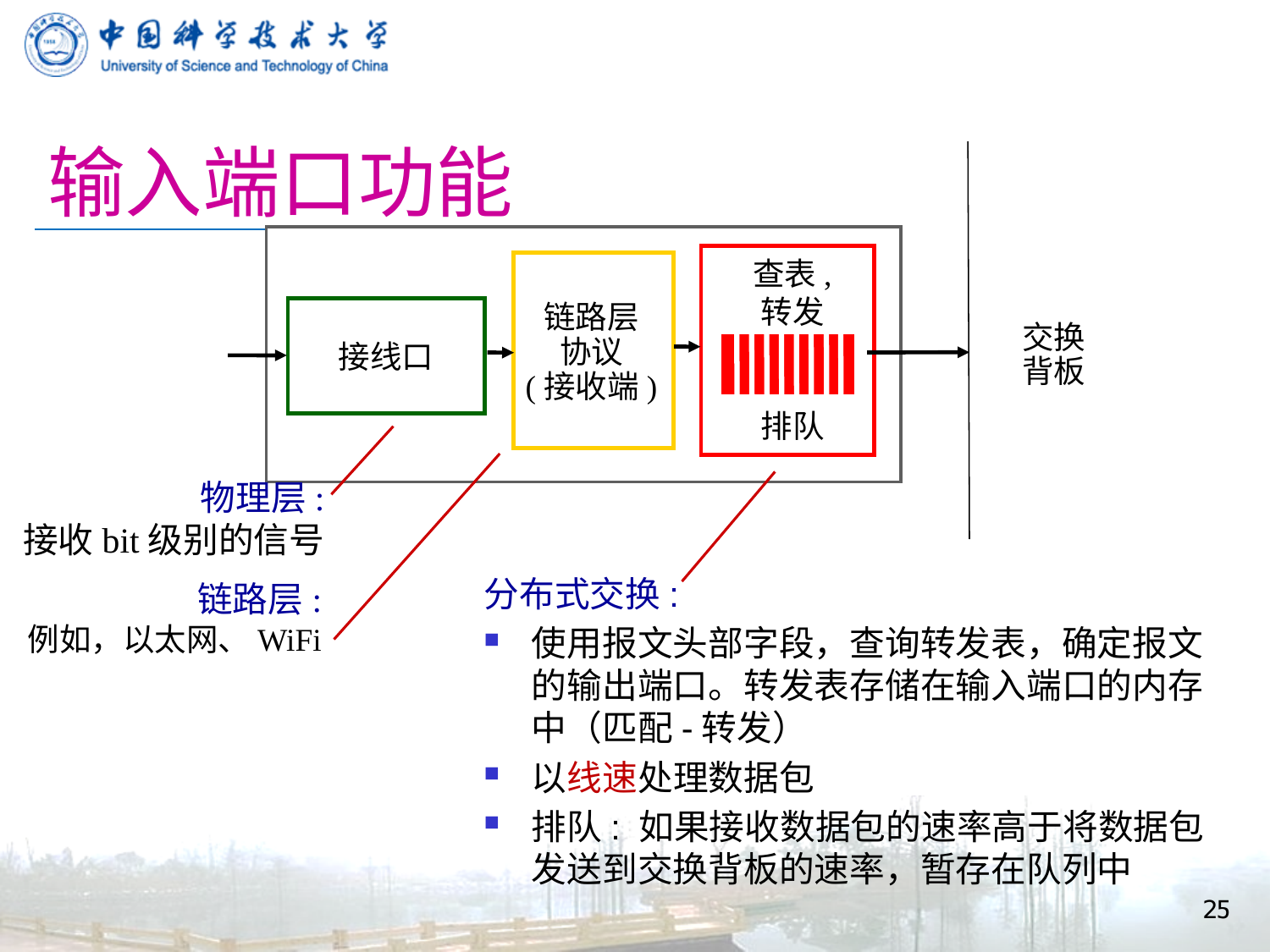

# 输入端口功能

查表,
转发

排队

链路层
协议
(接收端)
交换
背板
接线口

物理层:
接收bit级别的信号

分布式交换:
使用报文头部字段，查询转发表，确定报文的输出端口。转发表存储在输入端口的内存中（匹配-转发）
以线速处理数据包
排队: 如果接收数据包的速率高于将数据包发送到交换背板的速率，暂存在队列中
链路层:
例如，以太网、WiFi
25